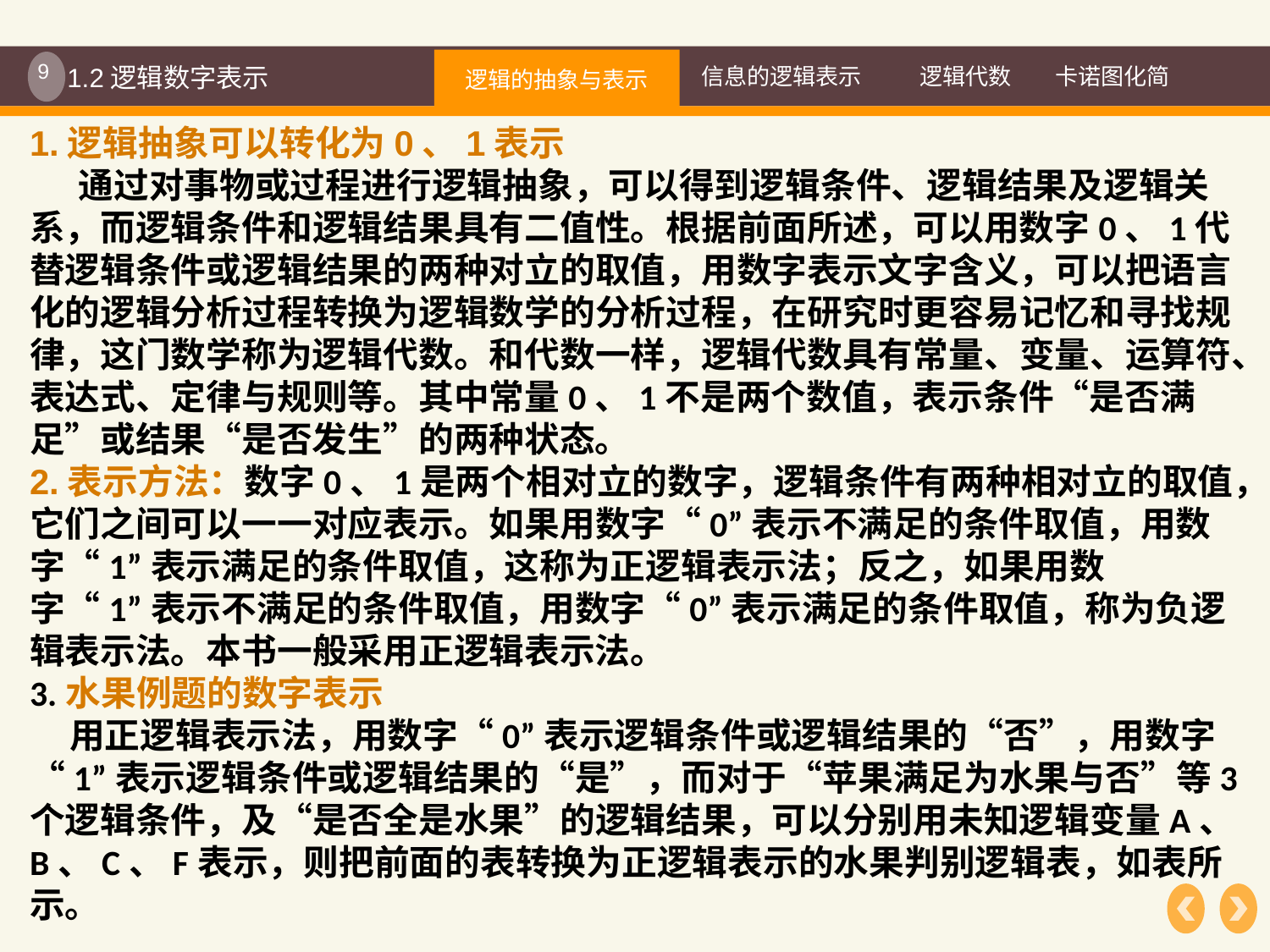

1.2逻辑数字表示
1.逻辑抽象可以转化为0、1表示
     通过对事物或过程进行逻辑抽象，可以得到逻辑条件、逻辑结果及逻辑关系，而逻辑条件和逻辑结果具有二值性。根据前面所述，可以用数字0、1代替逻辑条件或逻辑结果的两种对立的取值，用数字表示文字含义，可以把语言化的逻辑分析过程转换为逻辑数学的分析过程，在研究时更容易记忆和寻找规律，这门数学称为逻辑代数。和代数一样，逻辑代数具有常量、变量、运算符、表达式、定律与规则等。其中常量0、1不是两个数值，表示条件“是否满足”或结果“是否发生”的两种状态。
2.表示方法：数字0、1是两个相对立的数字，逻辑条件有两种相对立的取值，它们之间可以一一对应表示。如果用数字“0”表示不满足的条件取值，用数字“1”表示满足的条件取值，这称为正逻辑表示法；反之，如果用数字“1”表示不满足的条件取值，用数字“0”表示满足的条件取值，称为负逻辑表示法。本书一般采用正逻辑表示法。
3.水果例题的数字表示
    用正逻辑表示法，用数字“0”表示逻辑条件或逻辑结果的“否”，用数字“1”表示逻辑条件或逻辑结果的“是”，而对于“苹果满足为水果与否”等3个逻辑条件，及“是否全是水果”的逻辑结果，可以分别用未知逻辑变量A、B、C、F表示，则把前面的表转换为正逻辑表示的水果判别逻辑表，如表所示。